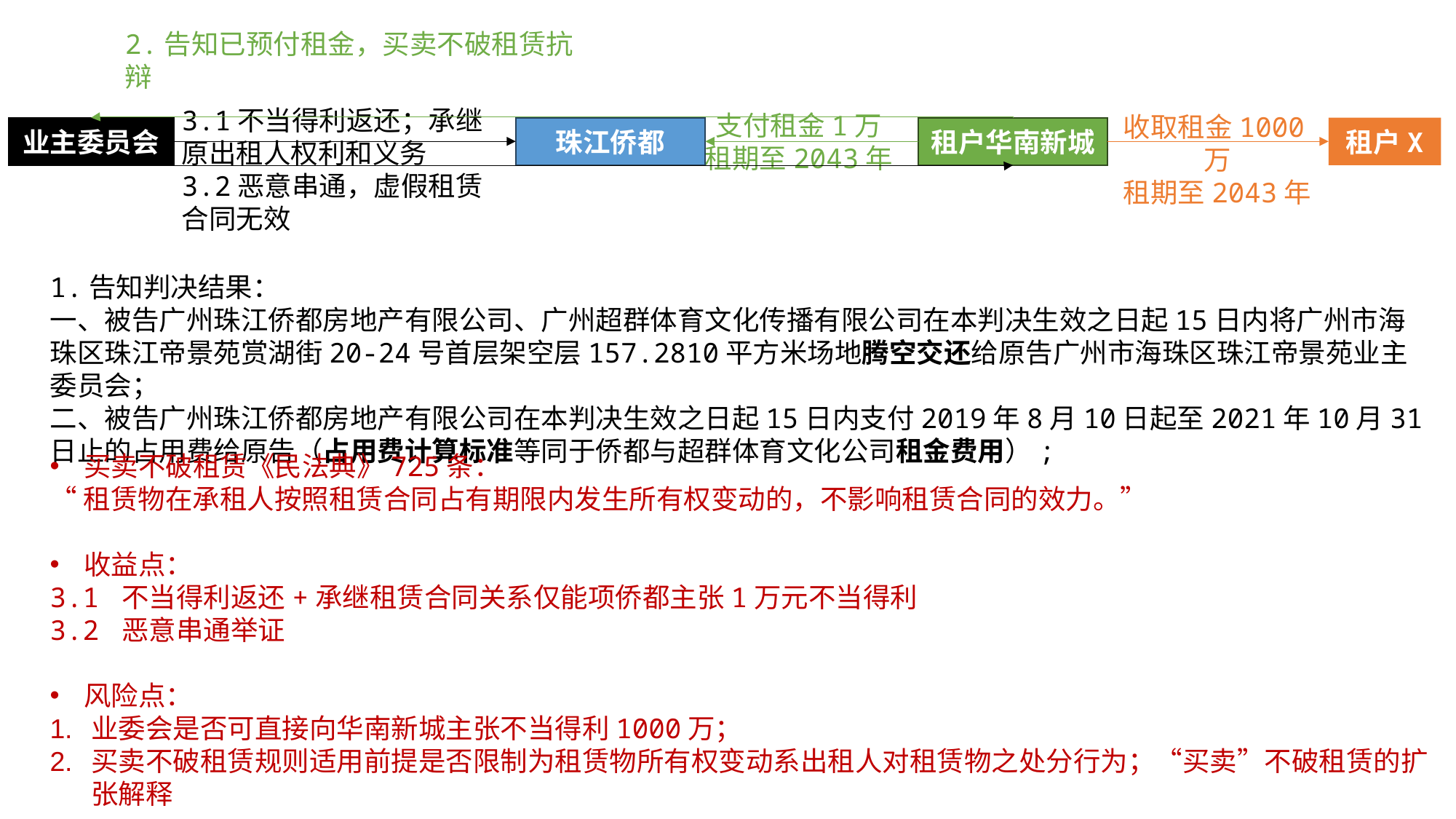

2.告知已预付租金，买卖不破租赁抗辩
3.1不当得利返还；承继原出租人权利和义务
3.2恶意串通，虚假租赁合同无效
支付租金1万
租期至2043年
收取租金1000万
租期至2043年
租户X
业主委员会
珠江侨都
租户华南新城
1.告知判决结果：
一、被告广州珠江侨都房地产有限公司、广州超群体育文化传播有限公司在本判决生效之日起15日内将广州市海珠区珠江帝景苑赏湖街20-24号首层架空层157.2810平方米场地腾空交还给原告广州市海珠区珠江帝景苑业主委员会；
二、被告广州珠江侨都房地产有限公司在本判决生效之日起15日内支付2019年8月10日起至2021年10月31日止的占用费给原告（占用费计算标准等同于侨都与超群体育文化公司租金费用）;
买卖不破租赁《民法典》725条：
“租赁物在承租人按照租赁合同占有期限内发生所有权变动的，不影响租赁合同的效力。”

收益点：
3.1 不当得利返还+承继租赁合同关系仅能项侨都主张1万元不当得利
3.2 恶意串通举证

风险点：
业委会是否可直接向华南新城主张不当得利1000万；
买卖不破租赁规则适用前提是否限制为租赁物所有权变动系出租人对租赁物之处分行为；“买卖”不破租赁的扩张解释